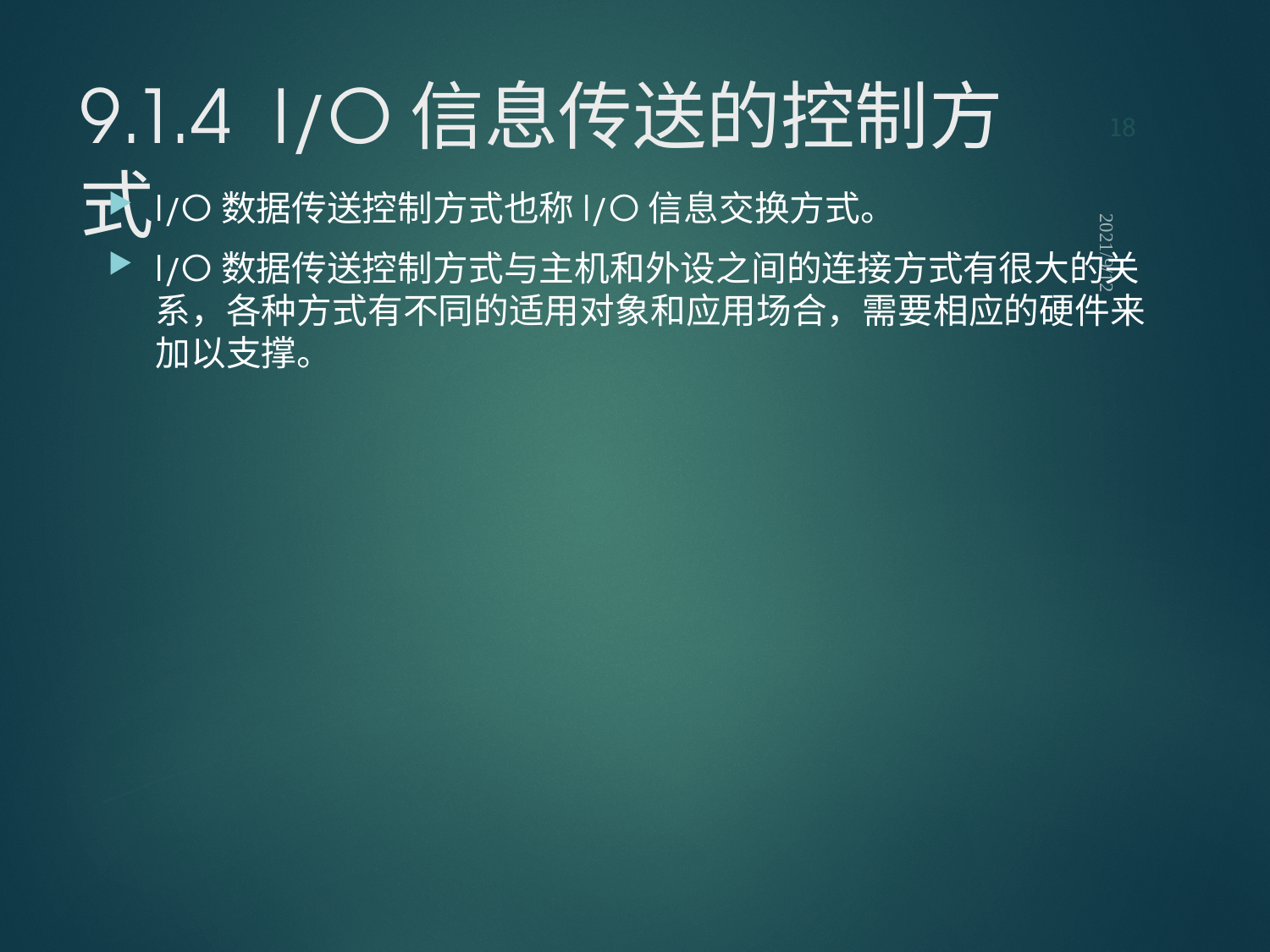

18
# 9.1.4  I/O信息传送的控制方式
I/O数据传送控制方式也称I/O信息交换方式。
I/O数据传送控制方式与主机和外设之间的连接方式有很大的关系，各种方式有不同的适用对象和应用场合，需要相应的硬件来加以支撑。
2021/9/12